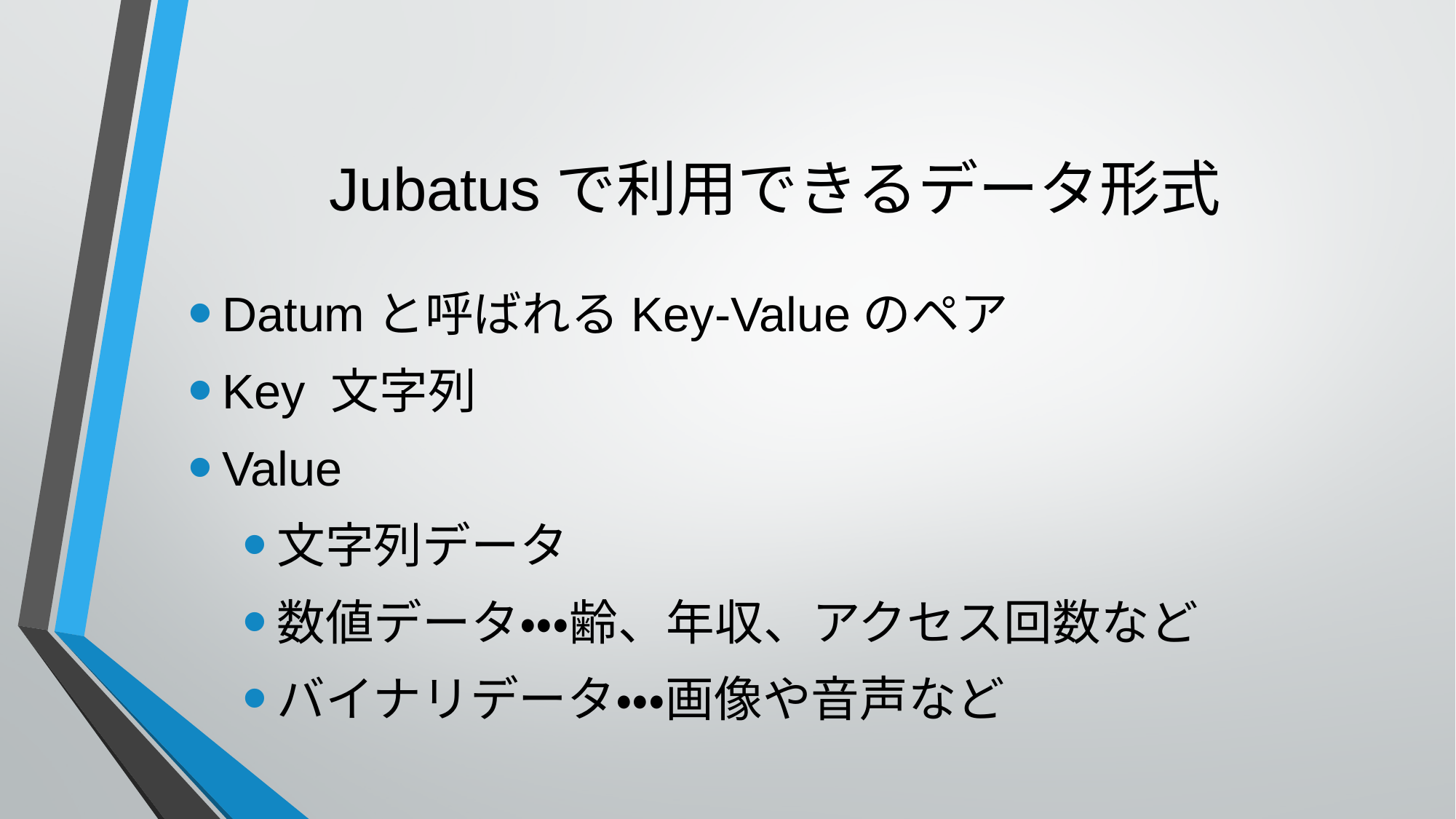

# Jubatusで利用できるデータ形式
Datumと呼ばれるKey-Valueのペア
Key 文字列
Value
文字列データ
数値データ・・・齢、年収、アクセス回数など
バイナリデータ・・・画像や音声など